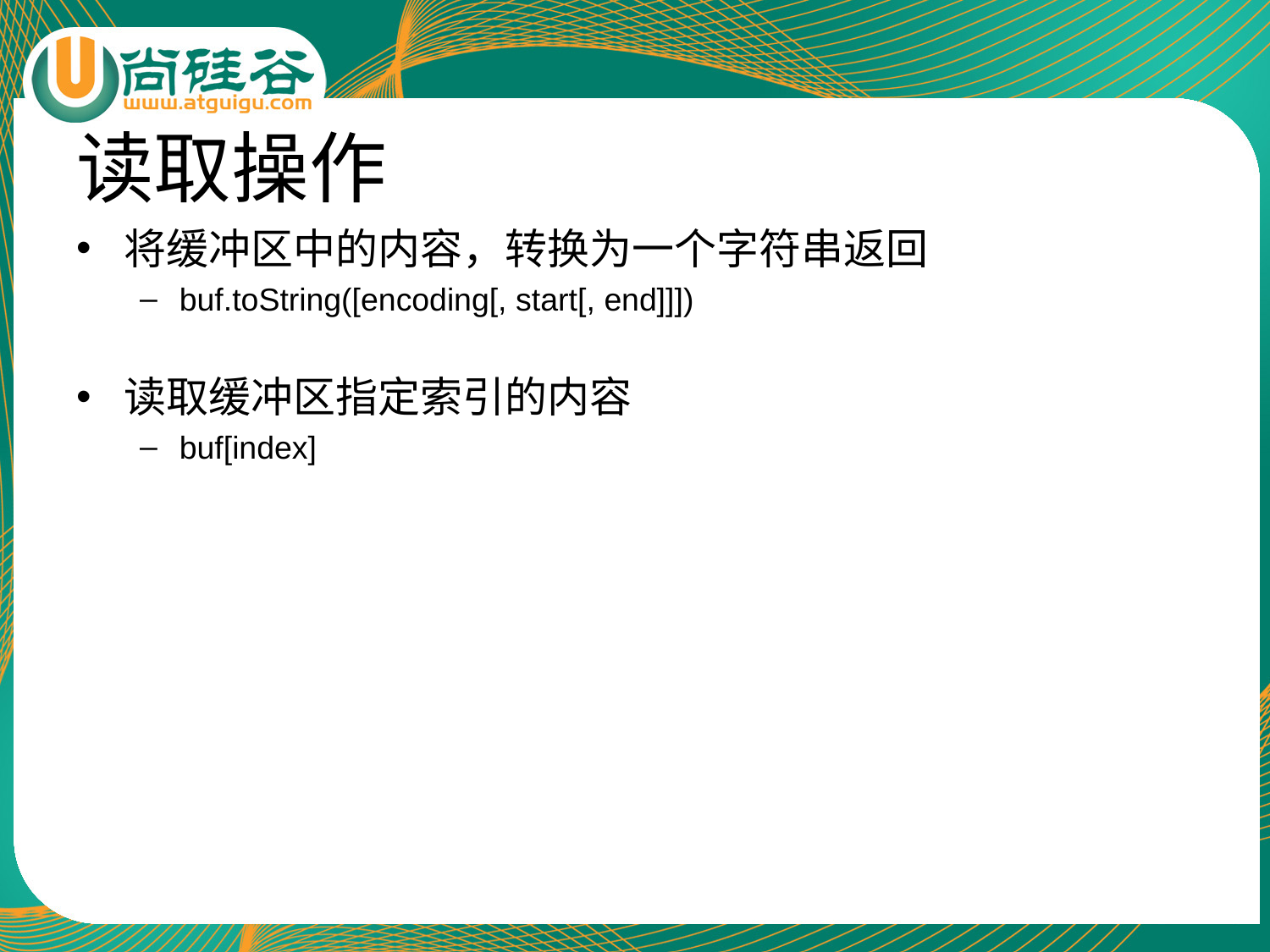

# 读取操作
将缓冲区中的内容，转换为一个字符串返回
buf.toString([encoding[, start[, end]]])

读取缓冲区指定索引的内容
buf[index]